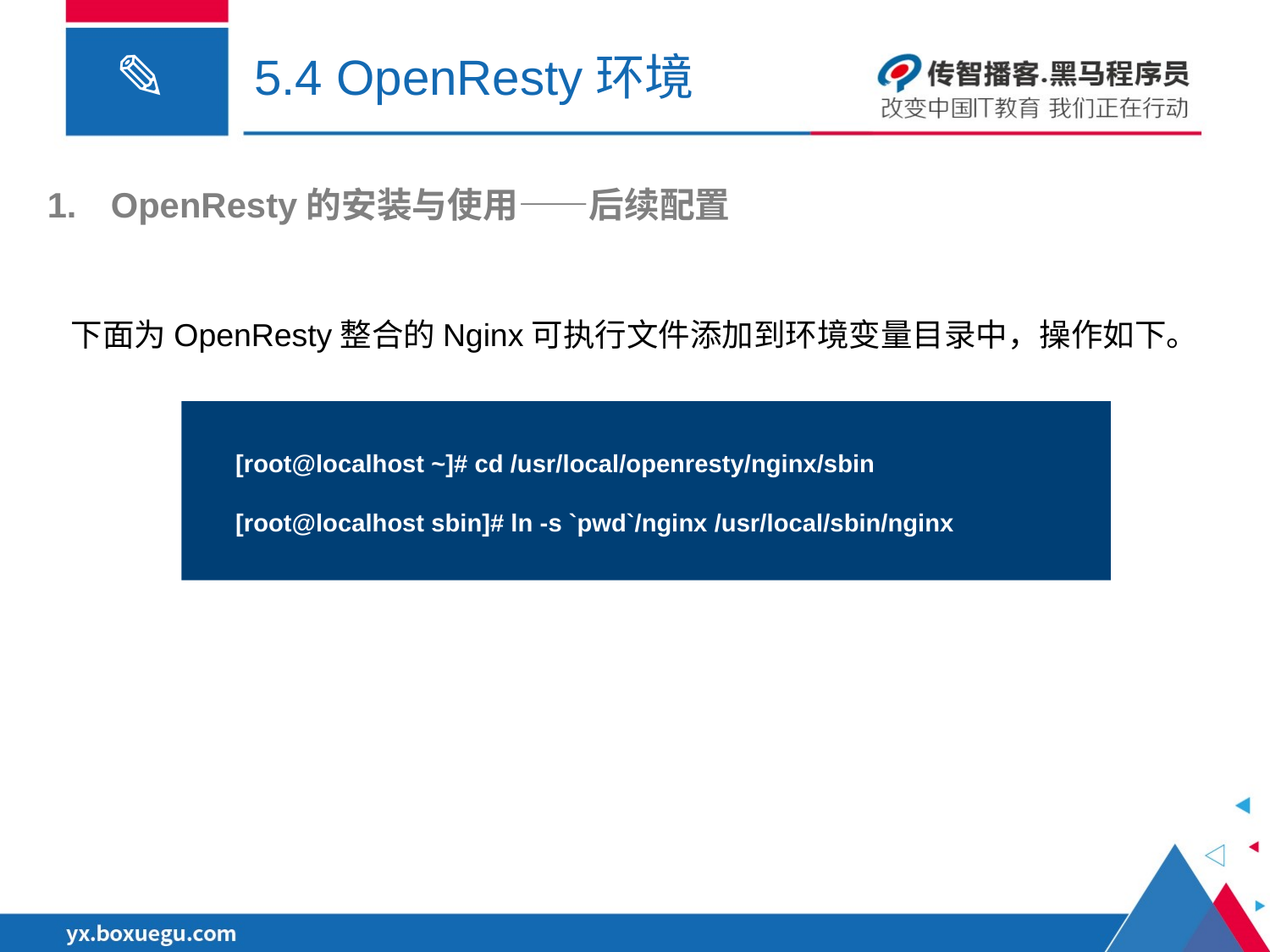

# 5.4 OpenResty环境
OpenResty的安装与使用——后续配置
下面为OpenResty整合的Nginx可执行文件添加到环境变量目录中，操作如下。

[root@localhost ~]# cd /usr/local/openresty/nginx/sbin
[root@localhost sbin]# ln -s `pwd`/nginx /usr/local/sbin/nginx